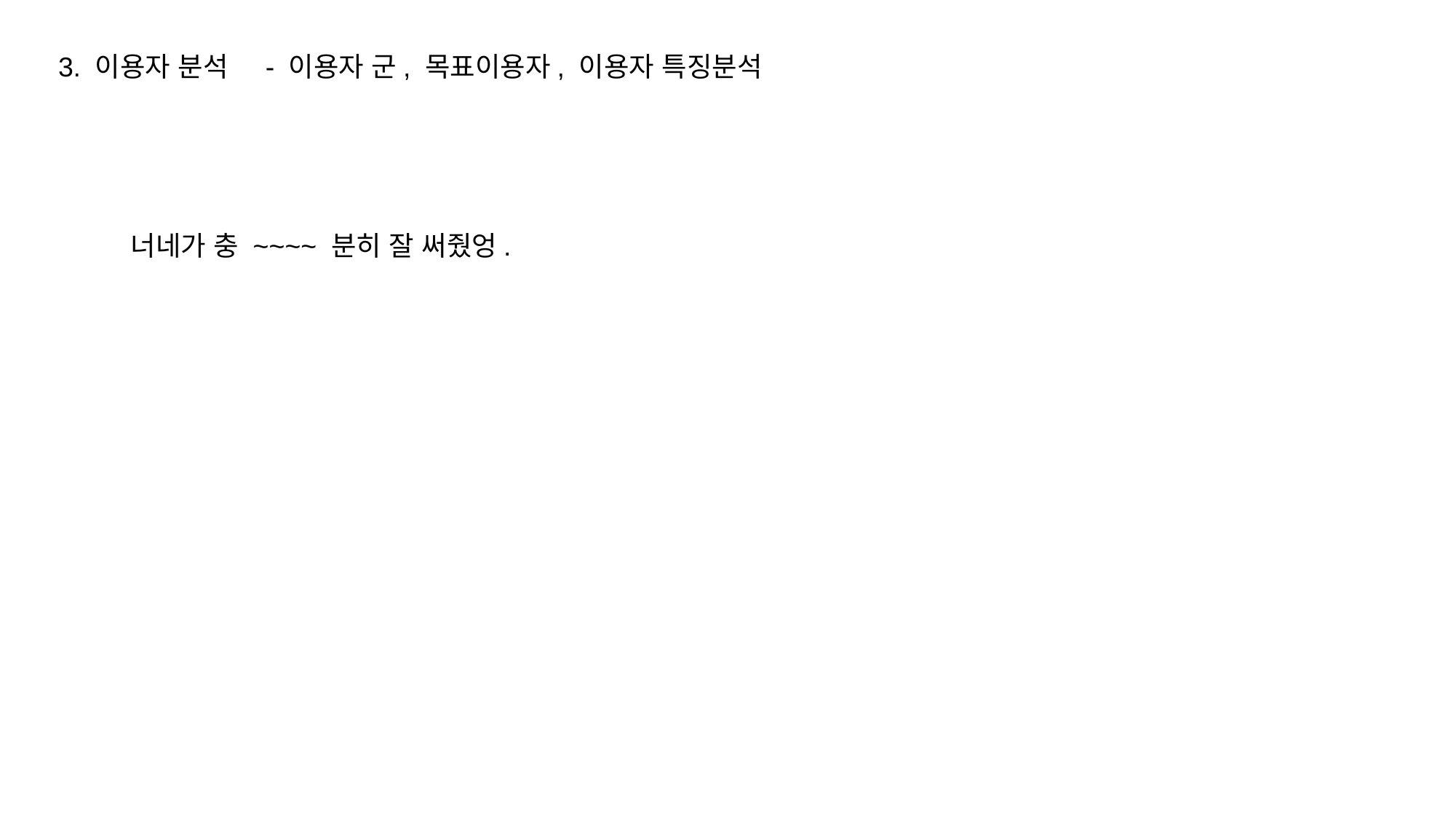

3. 이용자 분석    - 이용자 군, 목표이용자, 이용자 특징분석
너네가 충 ~~~~ 분히 잘 써줬엉.